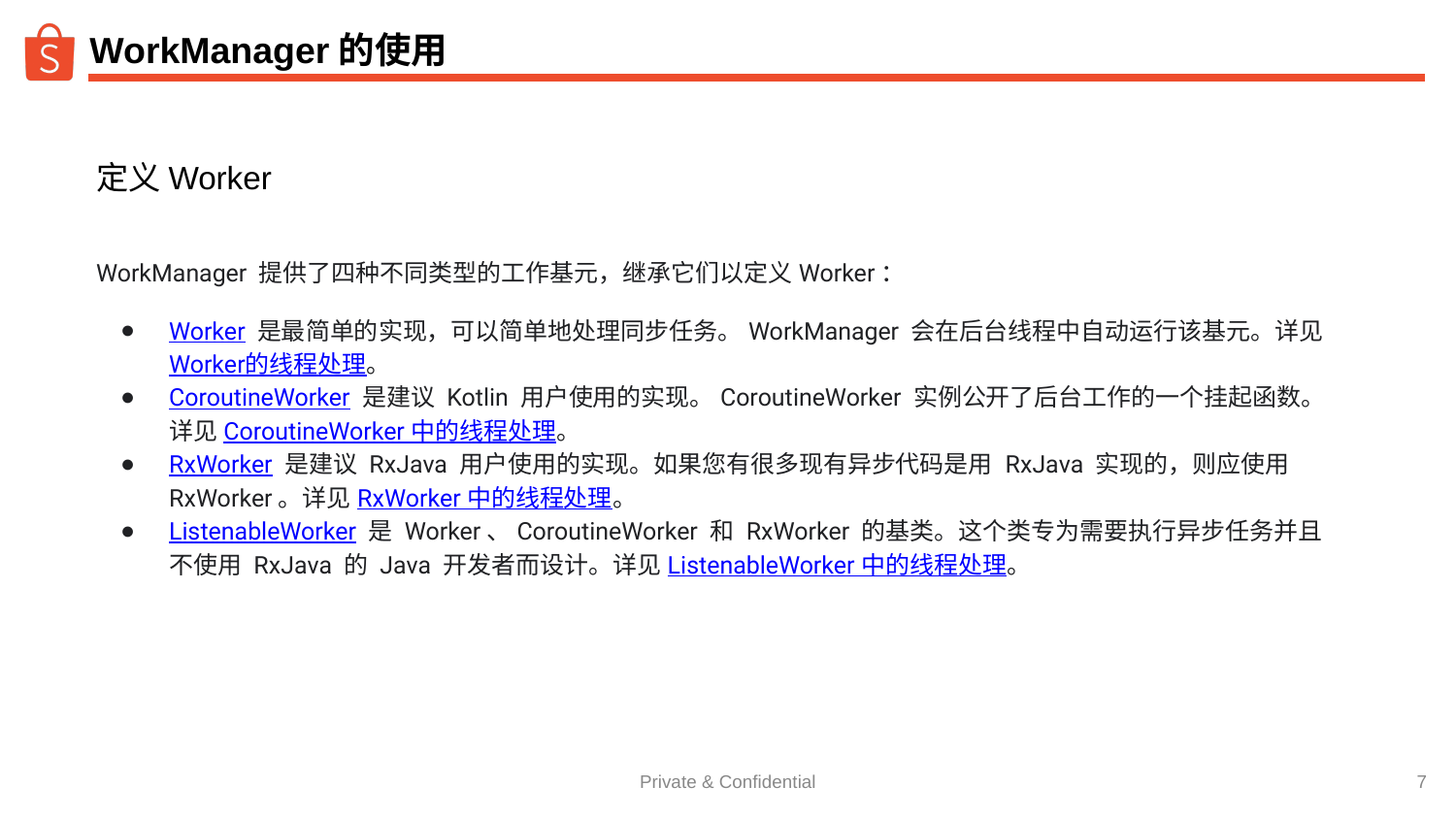

# WorkManager的使用
定义Worker
WorkManager 提供了四种不同类型的工作基元，继承它们以定义Worker：
Worker 是最简单的实现，可以简单地处理同步任务。WorkManager 会在后台线程中自动运行该基元。详见Worker的线程处理。
CoroutineWorker 是建议 Kotlin 用户使用的实现。CoroutineWorker 实例公开了后台工作的一个挂起函数。详见 CoroutineWorker 中的线程处理。
RxWorker 是建议 RxJava 用户使用的实现。如果您有很多现有异步代码是用 RxJava 实现的，则应使用 RxWorker。详见 RxWorker 中的线程处理。
ListenableWorker 是 Worker、CoroutineWorker 和 RxWorker 的基类。这个类专为需要执行异步任务并且不使用 RxJava 的 Java 开发者而设计。详见 ListenableWorker 中的线程处理。

简介
7